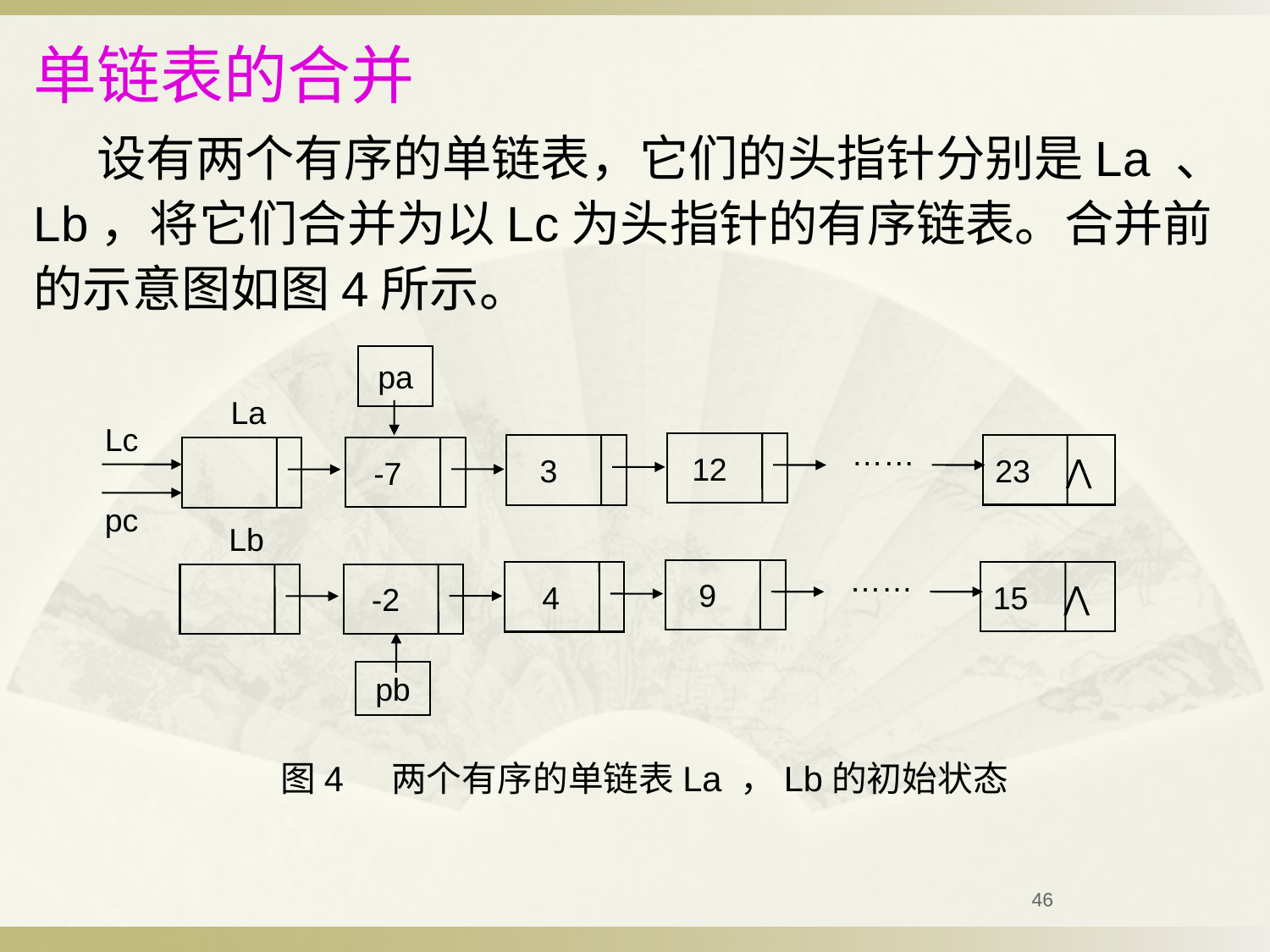

# 单链表的合并
设有两个有序的单链表，它们的头指针分别是La 、 Lb，将它们合并为以Lc为头指针的有序链表。合并前的示意图如图4所示。
pa

La

Lc

……

12

23    ⋀

3

-7

pc

Lb

……

9

4

-2

pb
图4    两个有序的单链表La ，Lb的初始状态
15    ⋀

46